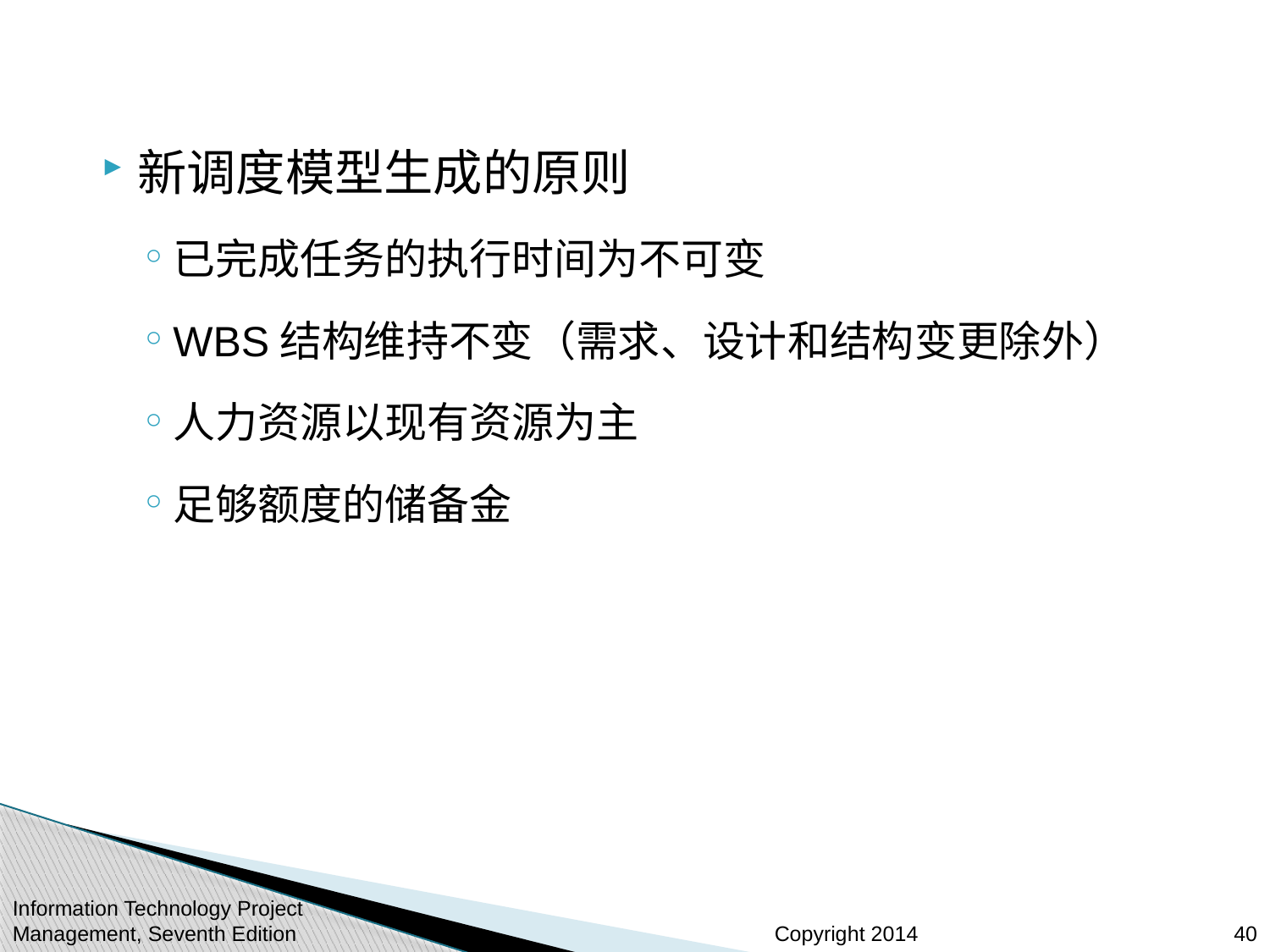

新调度模型生成的原则
已完成任务的执行时间为不可变
WBS结构维持不变（需求、设计和结构变更除外）
人力资源以现有资源为主
足够额度的储备金
Information Technology Project Management, Seventh Edition
40